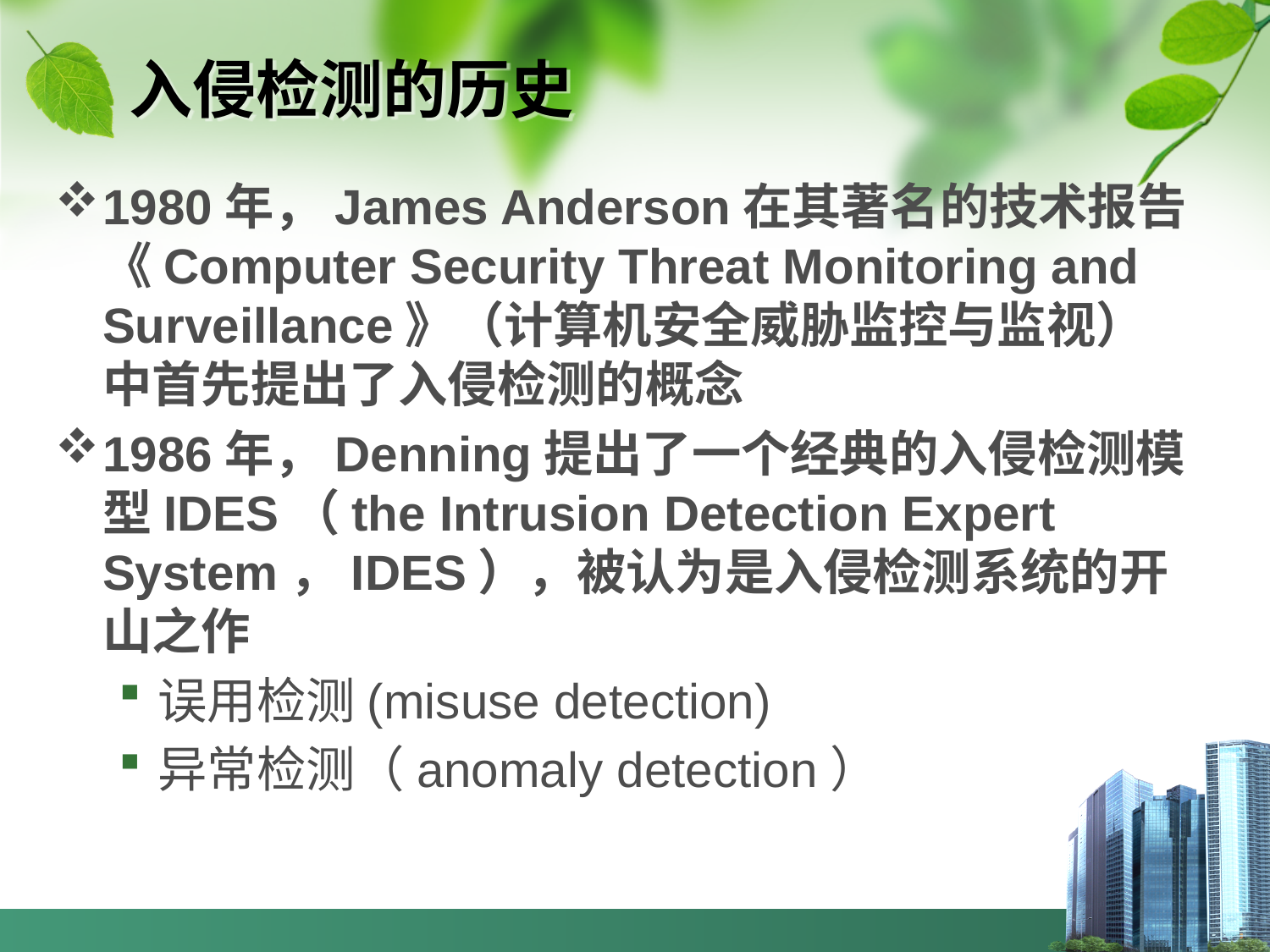

# 入侵检测的历史
1980年，James Anderson在其著名的技术报告《Computer Security Threat Monitoring and Surveillance》（计算机安全威胁监控与监视）中首先提出了入侵检测的概念
1986年，Denning提出了一个经典的入侵检测模型IDES（the Intrusion Detection Expert System，IDES），被认为是入侵检测系统的开山之作
误用检测(misuse detection)
异常检测（anomaly detection）